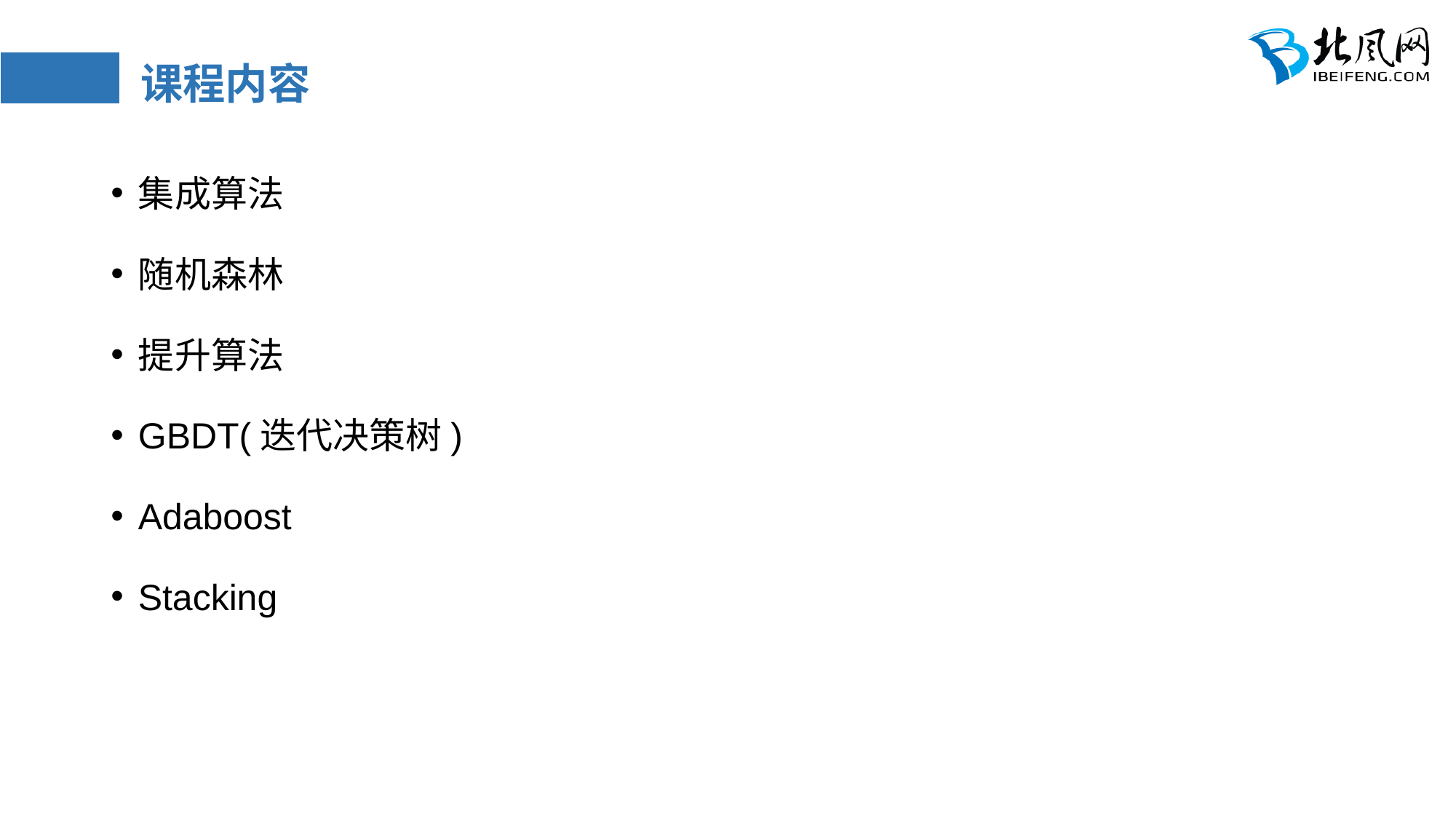

# 课程内容
集成算法
随机森林
提升算法
GBDT(迭代决策树)
Adaboost
Stacking